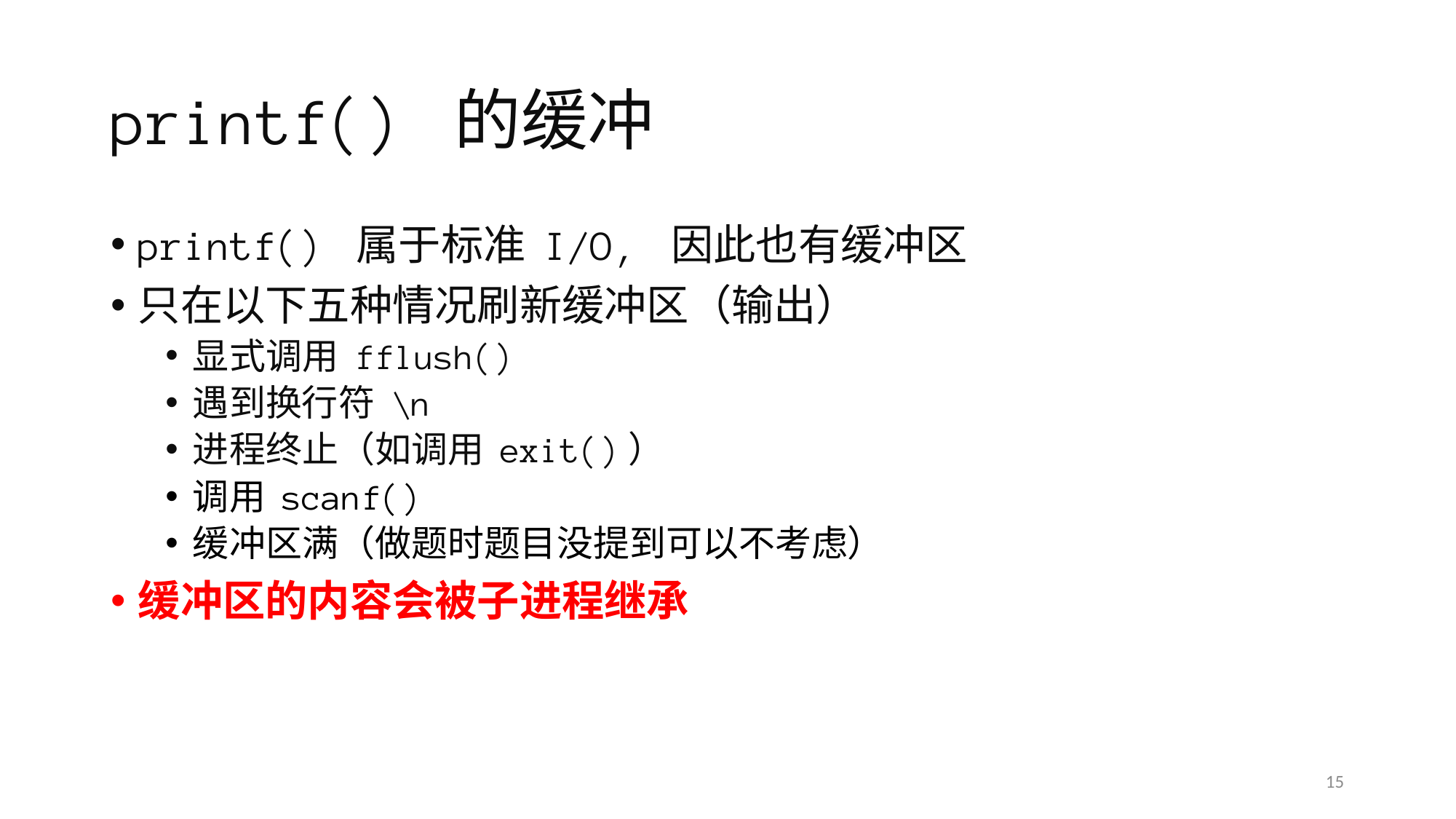

# printf() 的缓冲
printf() 属于标准 I/O, 因此也有缓冲区
只在以下五种情况刷新缓冲区（输出）
显式调用 fflush()
遇到换行符 \n
进程终止（如调用 exit()）
调用 scanf()
缓冲区满（做题时题目没提到可以不考虑）
缓冲区的内容会被子进程继承
15